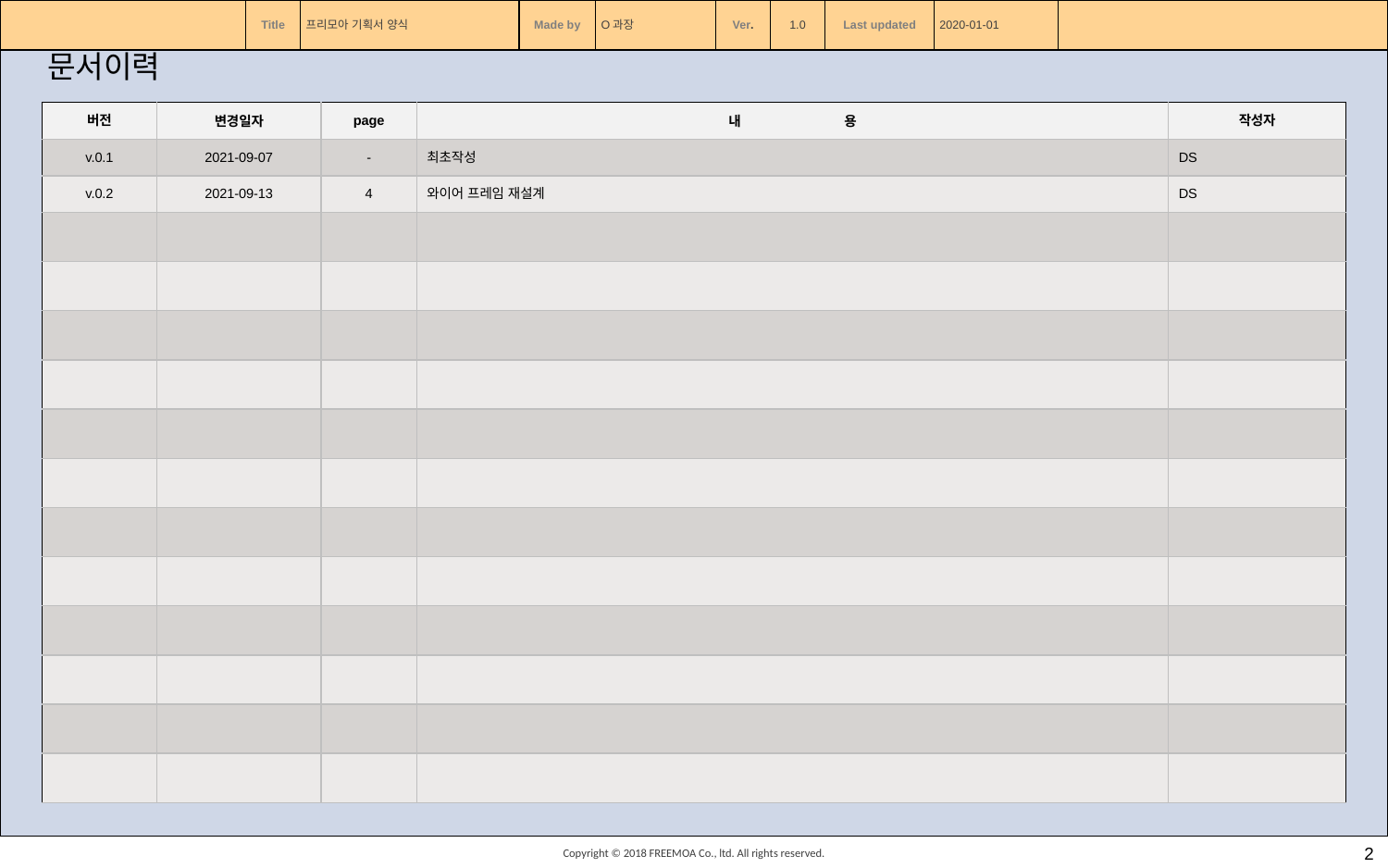

문서이력
| 버전 | 변경일자 | page | 내 용 | 작성자 |
| --- | --- | --- | --- | --- |
| v.0.1 | 2021-09-07 | - | 최초작성 | DS |
| v.0.2 | 2021-09-13 | 4 | 와이어 프레임 재설계 | DS |
|  |  |  |  |  |
|  |  |  |  |  |
|  |  |  |  |  |
|  |  |  |  |  |
|  |  |  |  |  |
|  |  |  |  |  |
|  |  |  |  |  |
|  |  |  |  |  |
|  |  |  |  |  |
|  |  |  |  |  |
|  |  |  |  |  |
|  |  |  |  |  |